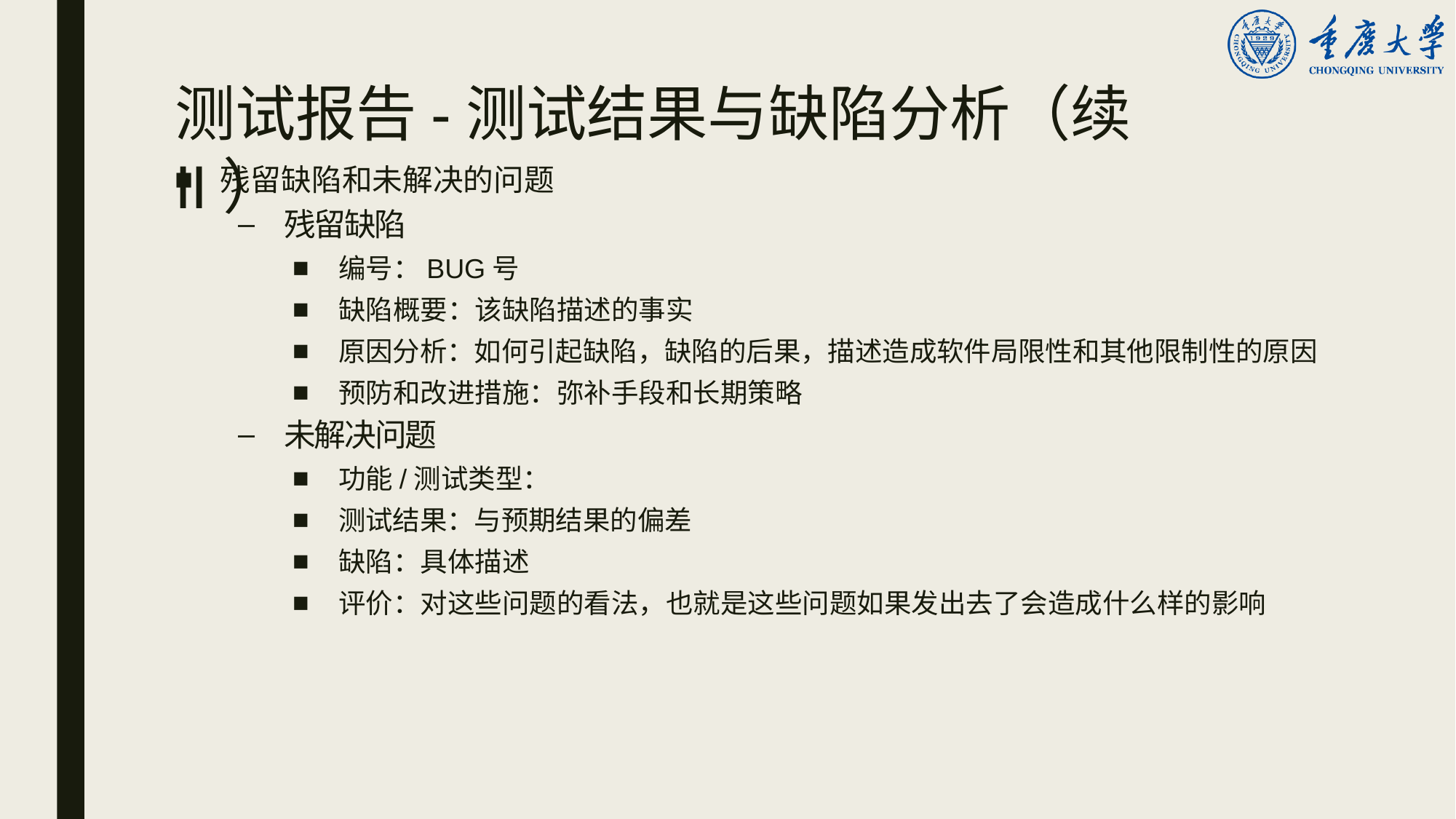

# 测试报告-测试结果与缺陷分析（续II）
残留缺陷和未解决的问题
残留缺陷
编号：BUG号
缺陷概要：该缺陷描述的事实
原因分析：如何引起缺陷，缺陷的后果，描述造成软件局限性和其他限制性的原因
预防和改进措施：弥补手段和长期策略
未解决问题
功能/测试类型：
测试结果：与预期结果的偏差
缺陷：具体描述
评价：对这些问题的看法，也就是这些问题如果发出去了会造成什么样的影响